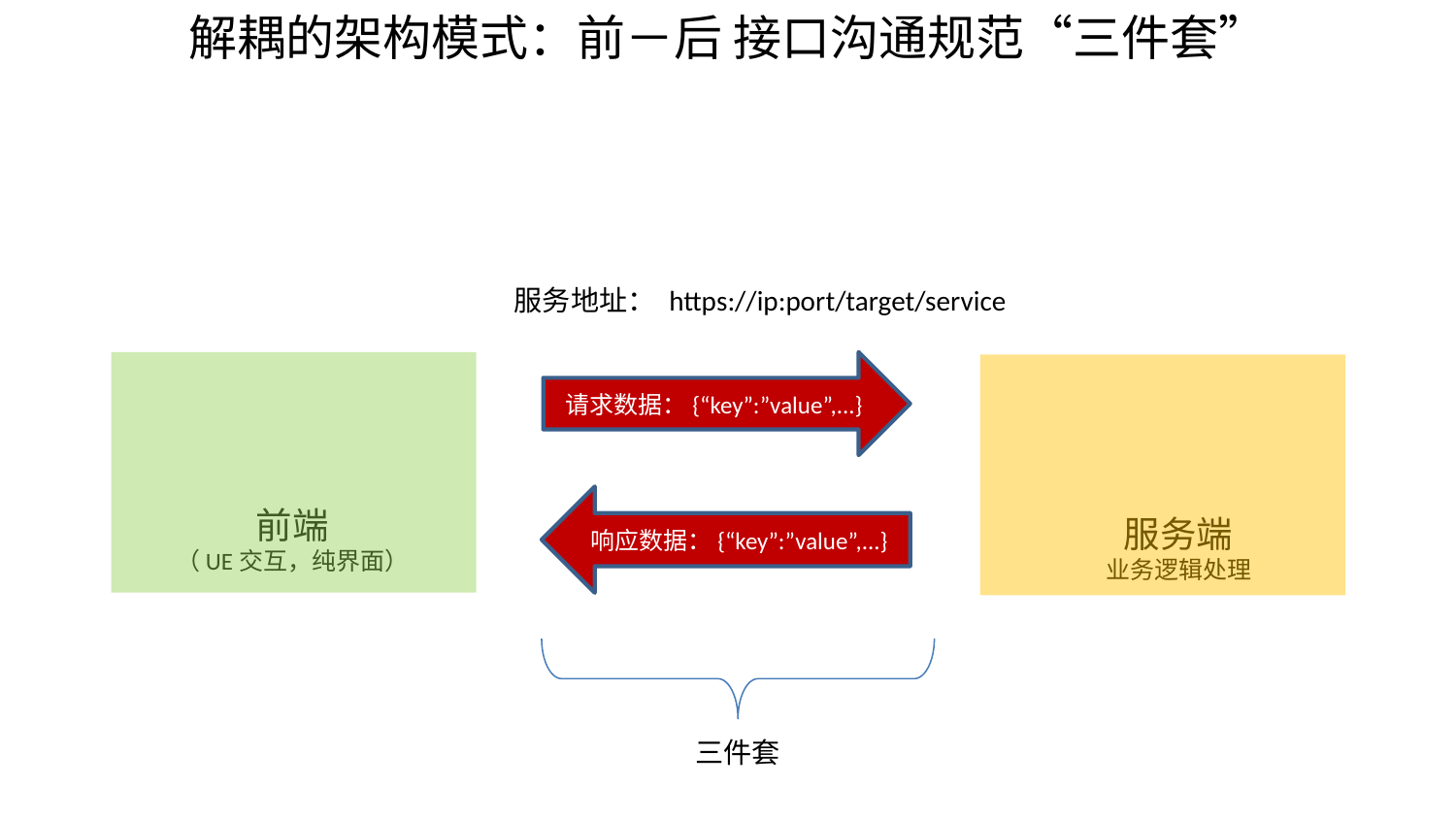

解耦的架构模式：前－后 接口沟通规范“三件套”
服务地址： https://ip:port/target/service

请求数据：{“key”:”value”,...}

响应数据：{“key”:”value”,...}
前端
（UE交互，纯界面）
服务端
业务逻辑处理
三件套